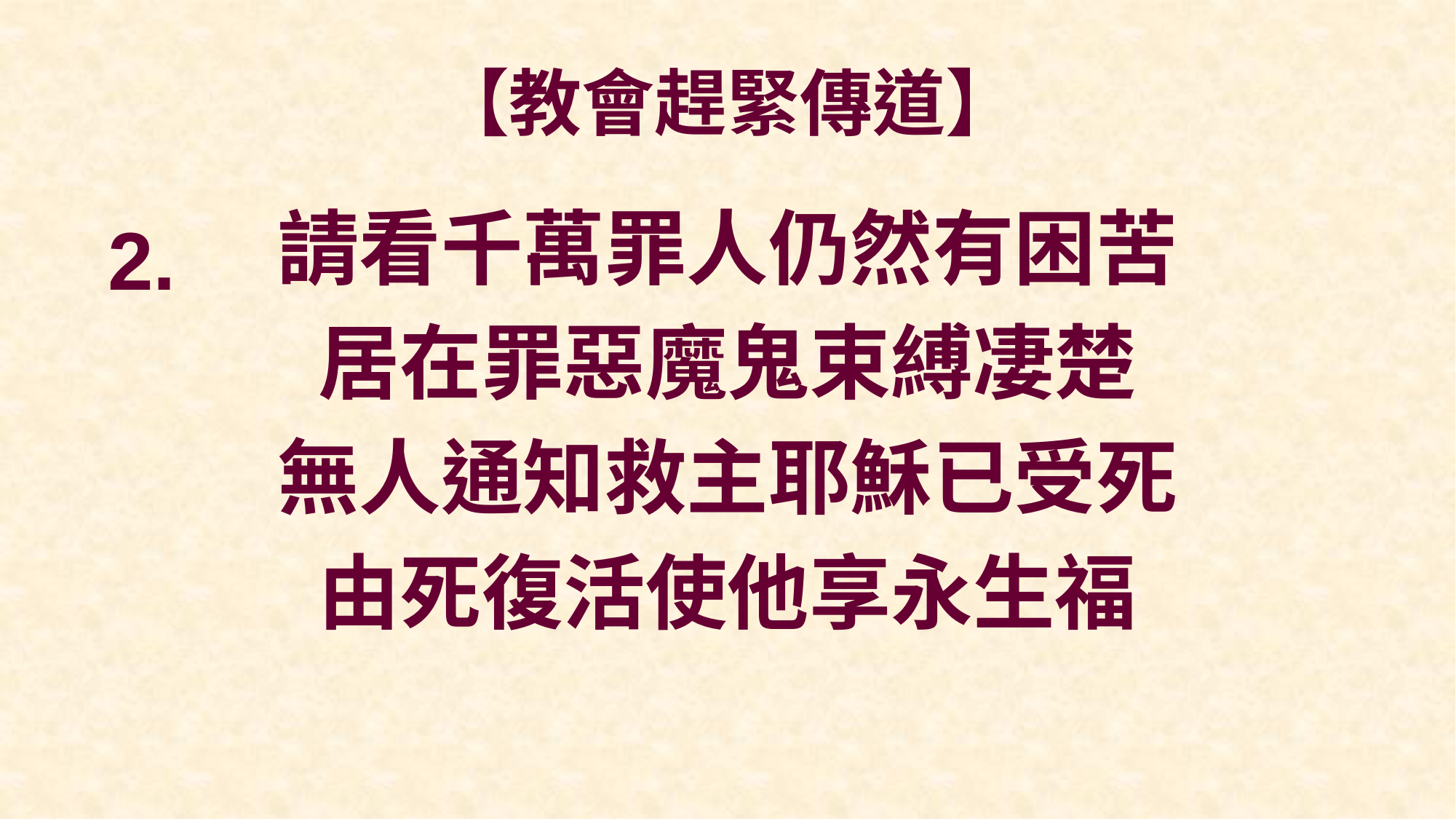

# 【教會趕緊傳道】
請看千萬罪人仍然有困苦
居在罪惡魔鬼束縛凄楚
無人通知救主耶穌已受死
由死復活使他享永生福
2.